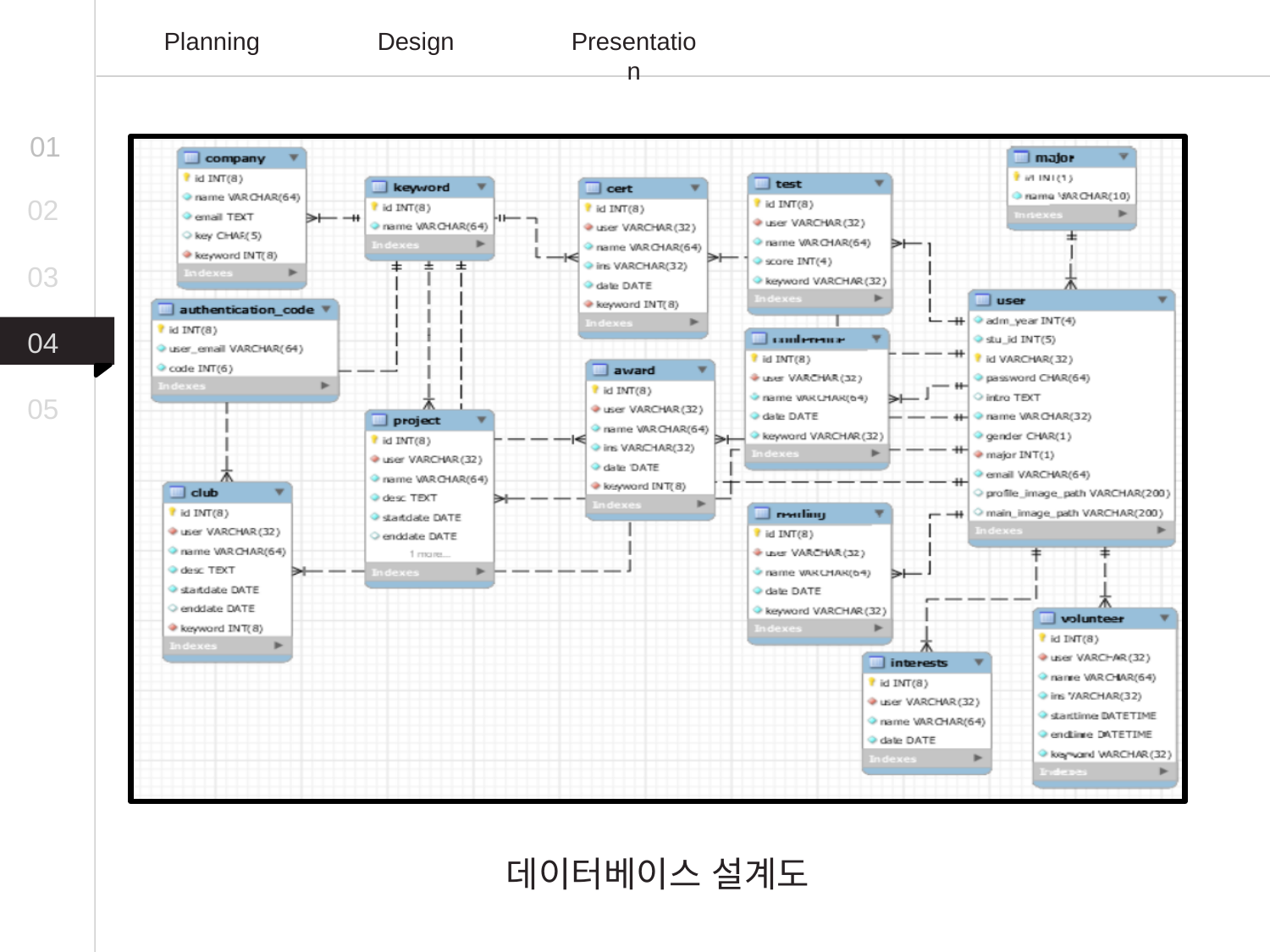

Planning
Design
Presentation
01

02
03

04

05
데이터베이스 설계도